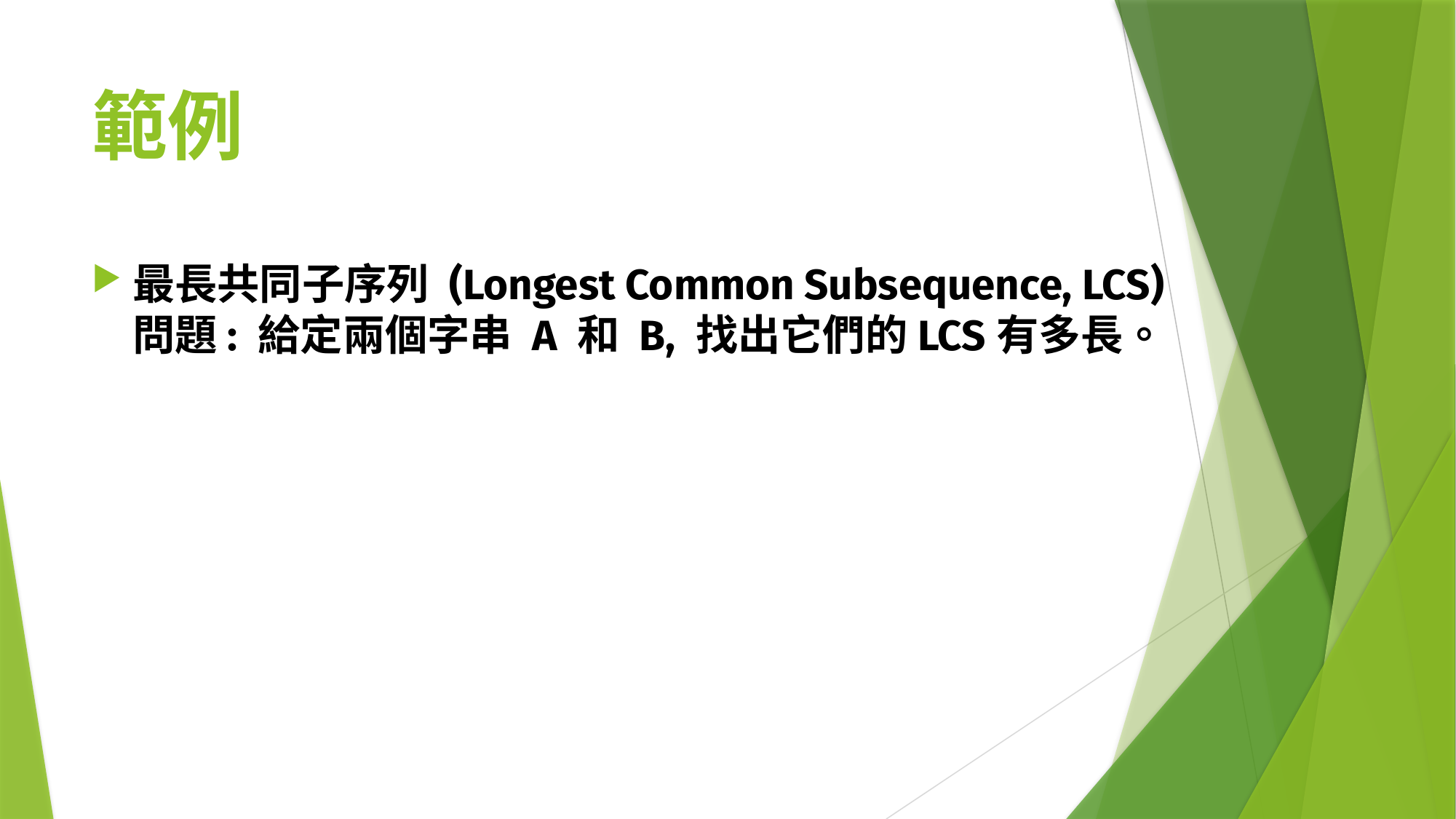

# 範例
最長共同子序列 (Longest Common Subsequence, LCS) 問題: 給定兩個字串 A 和 B, 找出它們的LCS有多長。